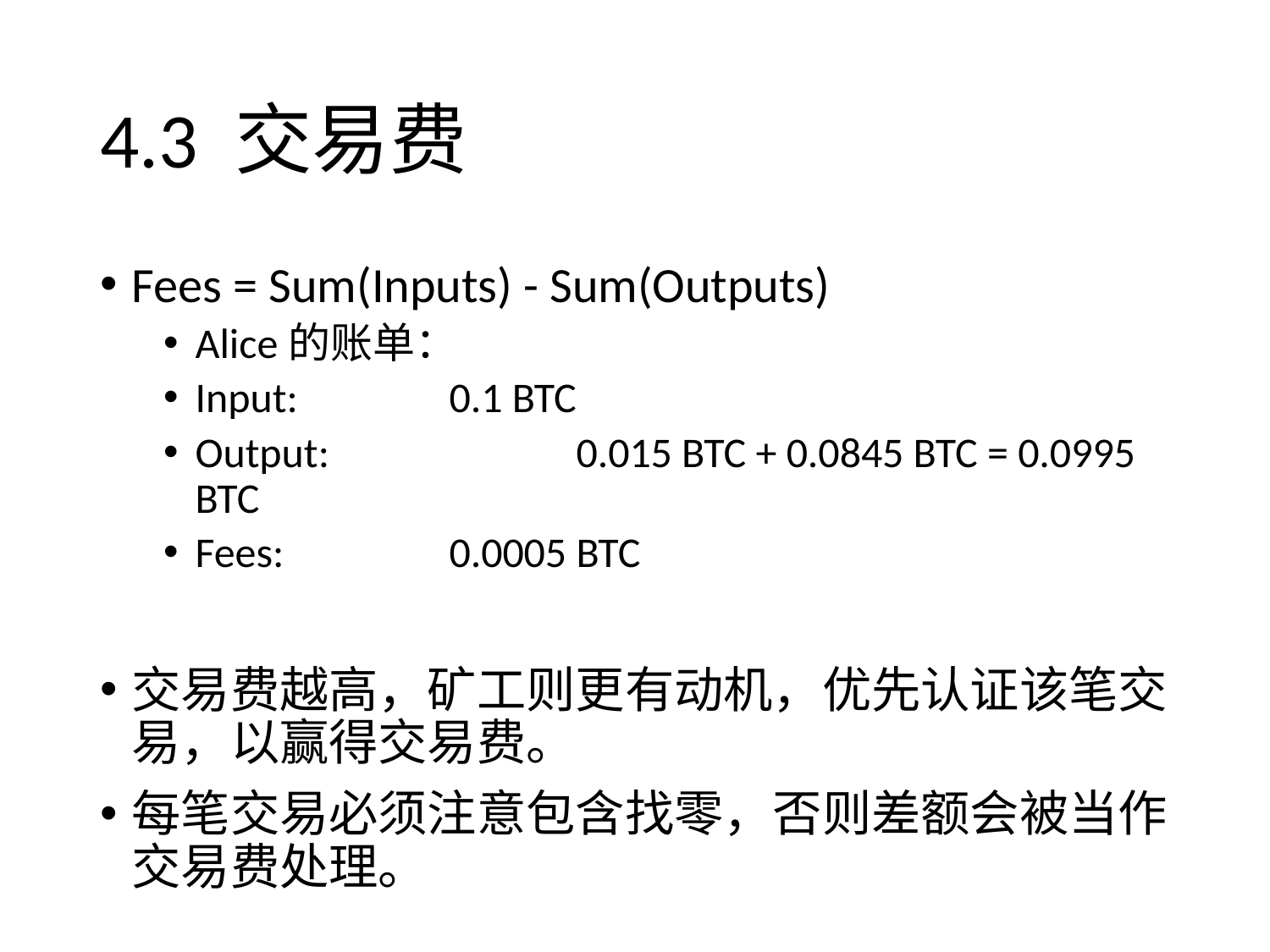

# 4.3 交易费
Fees = Sum(Inputs) - Sum(Outputs)
Alice的账单：
Input: 		0.1 BTC
Output: 		0.015 BTC + 0.0845 BTC = 0.0995 BTC
Fees: 		0.0005 BTC

交易费越高，矿工则更有动机，优先认证该笔交易，以赢得交易费。
每笔交易必须注意包含找零，否则差额会被当作交易费处理。